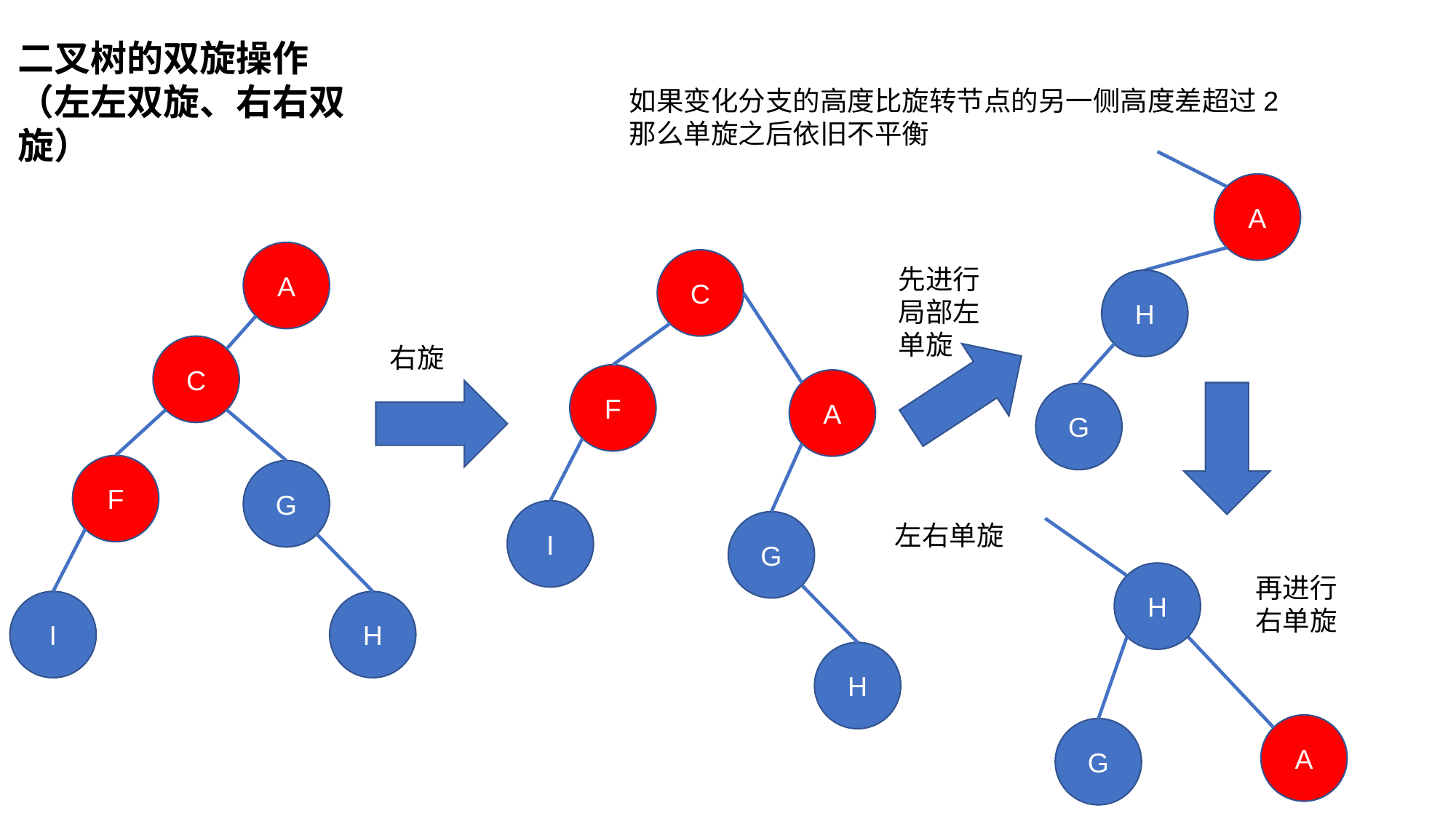

二叉树的双旋操作
（左左双旋、右右双旋）
如果变化分支的高度比旋转节点的另一侧高度差超过2
那么单旋之后依旧不平衡
A
A
C
先进行局部左单旋
H
右旋
C

F
A

G

F
G
I
G
左右单旋
H
再进行右单旋
I
H
H
A
G